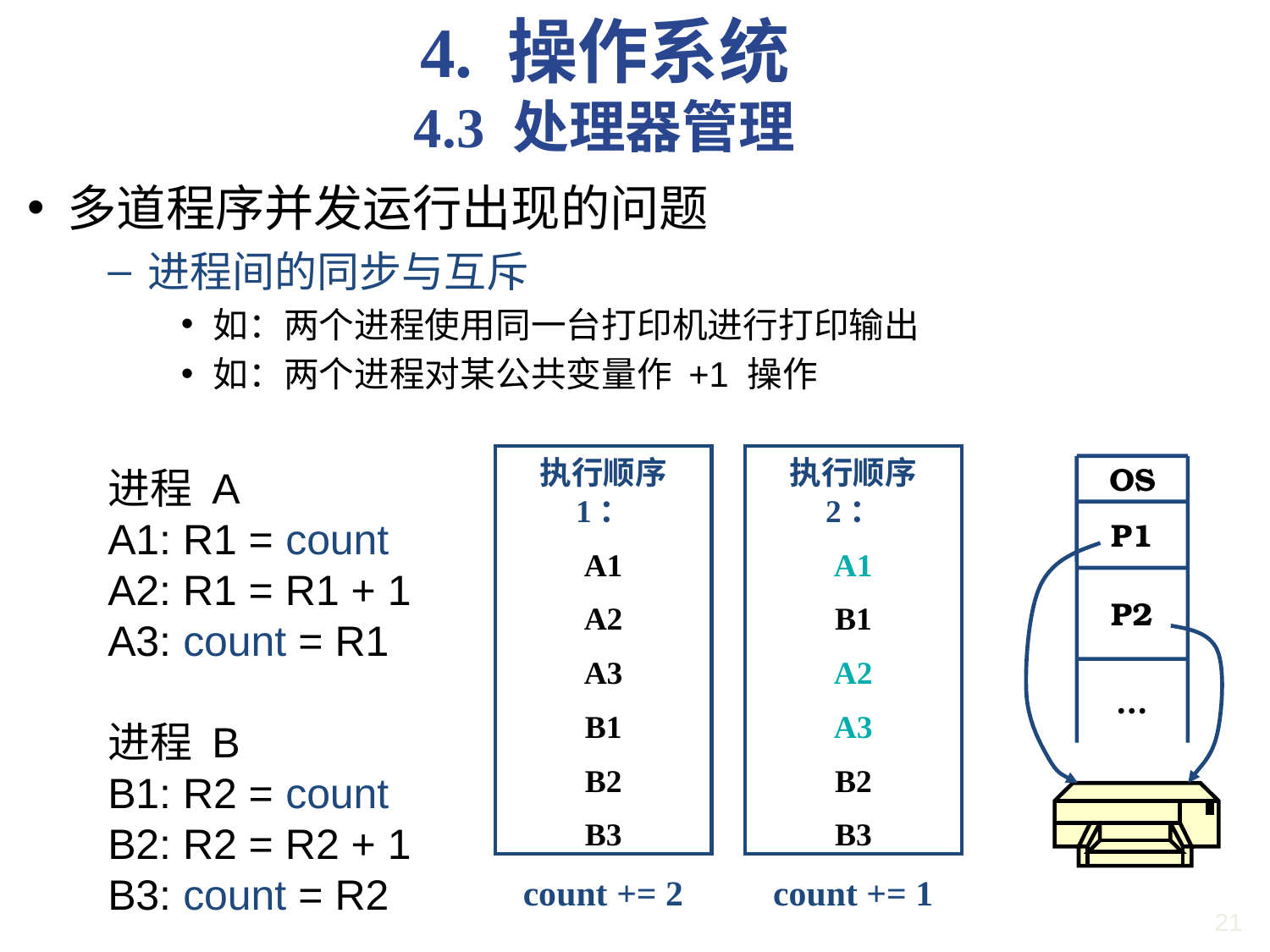

4. 操作系统
4.3 处理器管理
多道程序并发运行出现的问题
进程间的同步与互斥
如：两个进程使用同一台打印机进行打印输出
如：两个进程对某公共变量作 +1 操作

进程 A
A1: R1 = count
A2: R1 = R1 + 1
A3: count = R1

进程 B
B1: R2 = count
B2: R2 = R2 + 1
B3: count = R2
执行顺序 1：
A1
A2
A3
B1
B2
B3
count += 2
执行顺序 2：
A1
B1
A2
A3
B2
B3
count += 1
OS

P1

P2

…

21